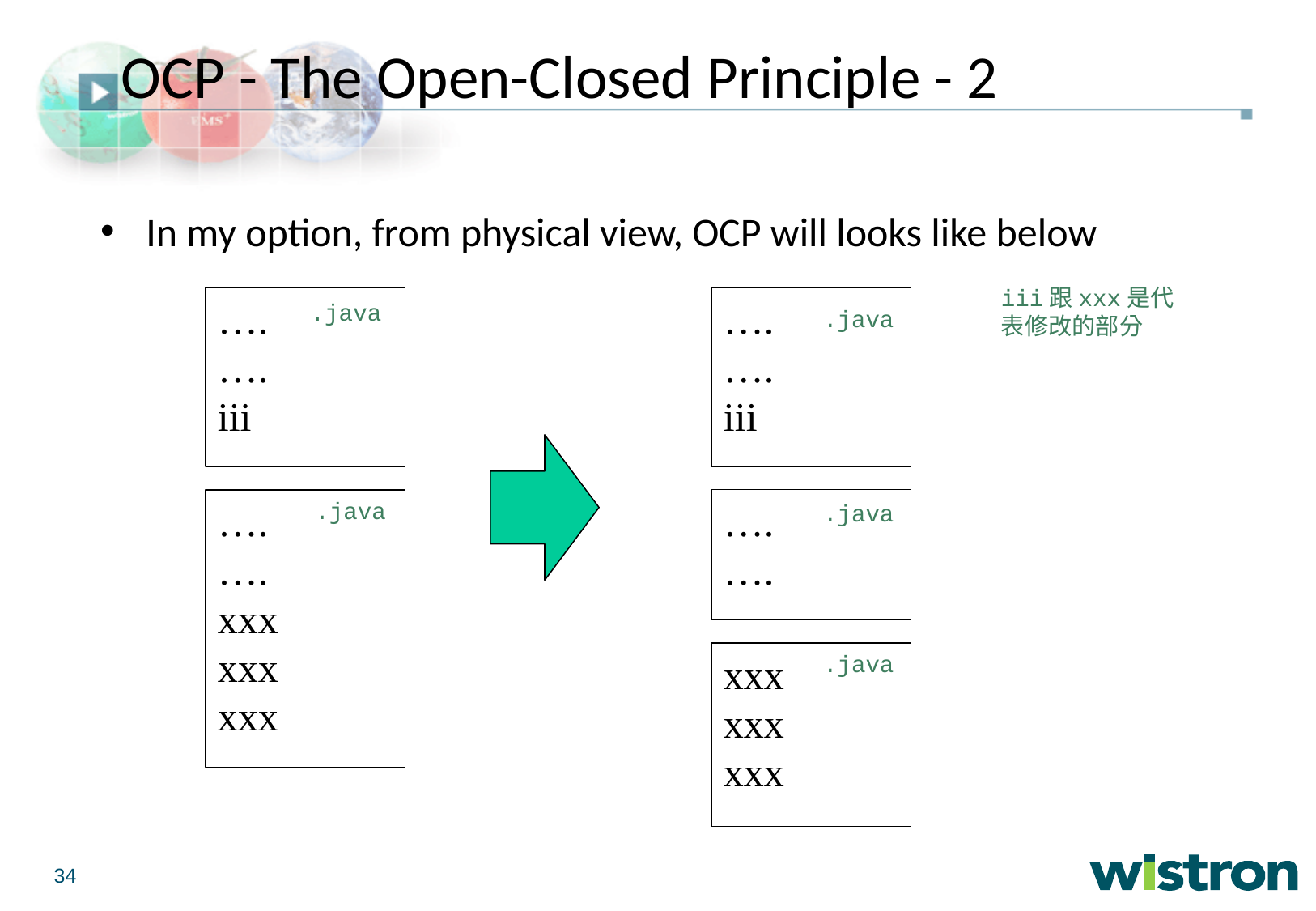

OCP - The Open-Closed Principle - 2
In my option, from physical view, OCP will looks like below
iii跟xxx是代表修改的部分
….
….
iii
….
….
iii
.java
.java

….
….
xxx
xxx
xxx
.java
….
….
.java
.java
xxx
xxx
xxx